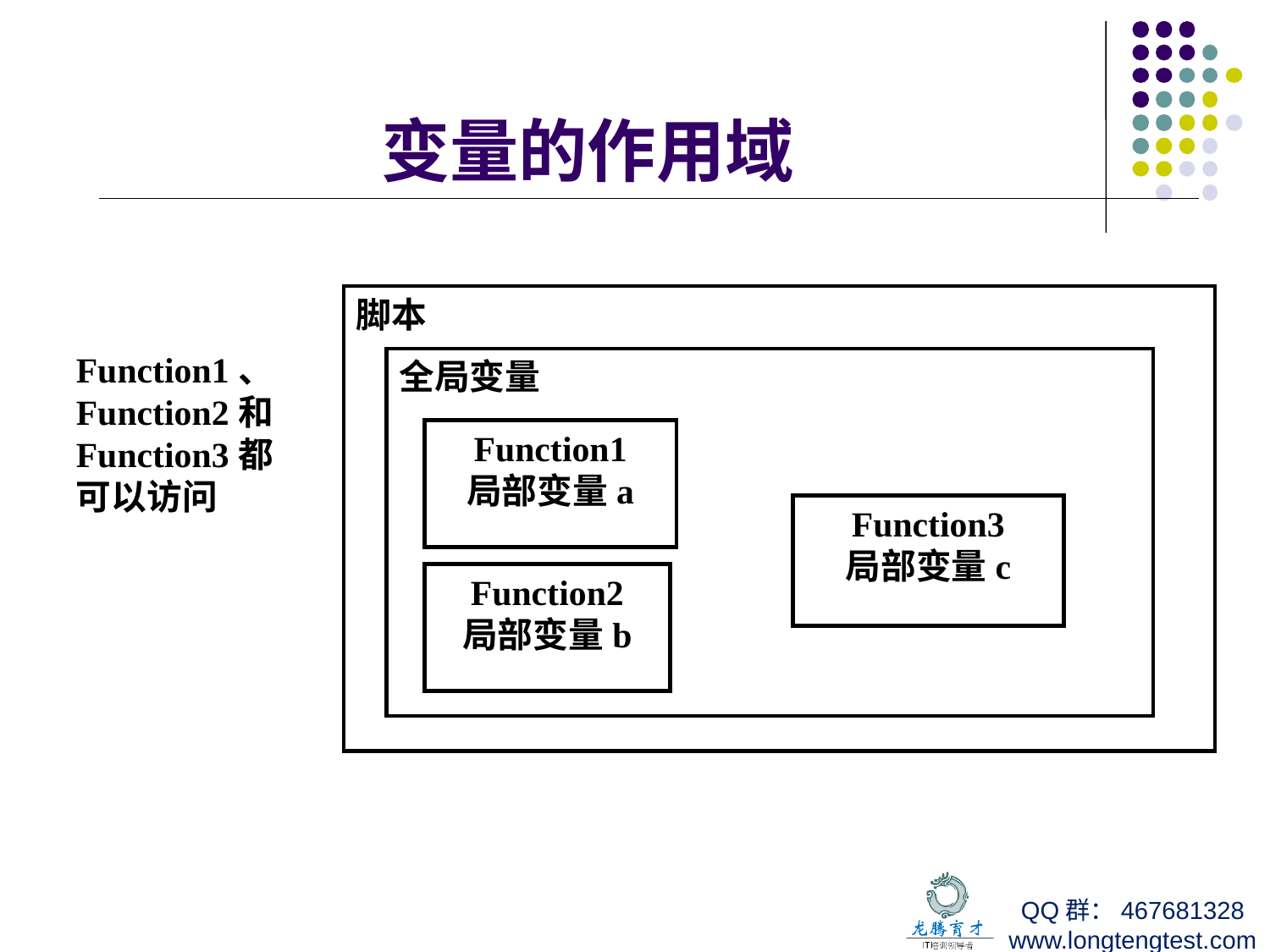

# 变量的作用域
脚本

全局变量
Function1
局部变量a
Function3
局部变量c
Function2
局部变量b
Function1、Function2和Function3都可以访问